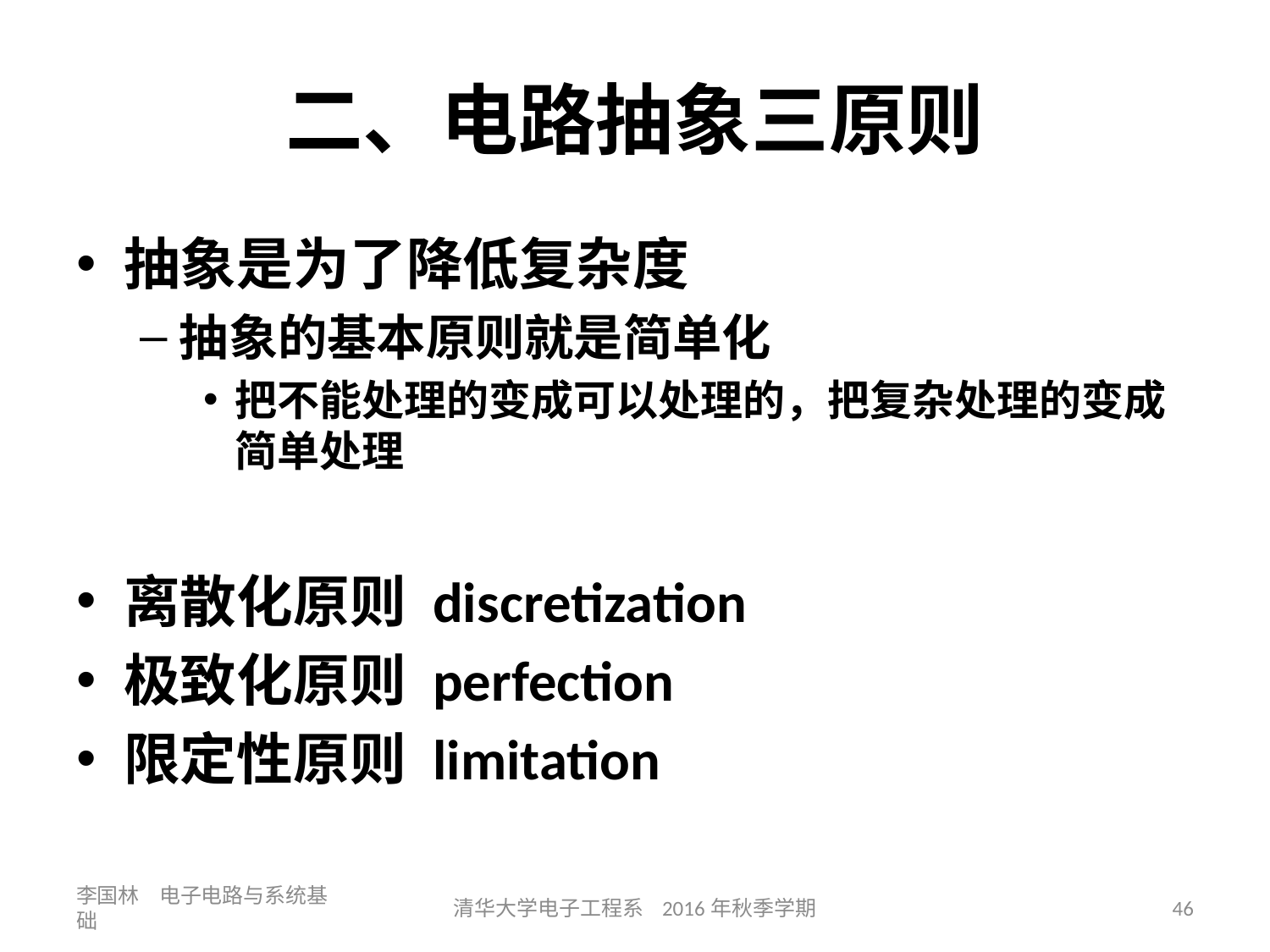

# 二、电路抽象三原则
抽象是为了降低复杂度
抽象的基本原则就是简单化
把不能处理的变成可以处理的，把复杂处理的变成简单处理

离散化原则 discretization
极致化原则 perfection
限定性原则 limitation
李国林   电子电路与系统基础
清华大学电子工程系  2016年秋季学期
46